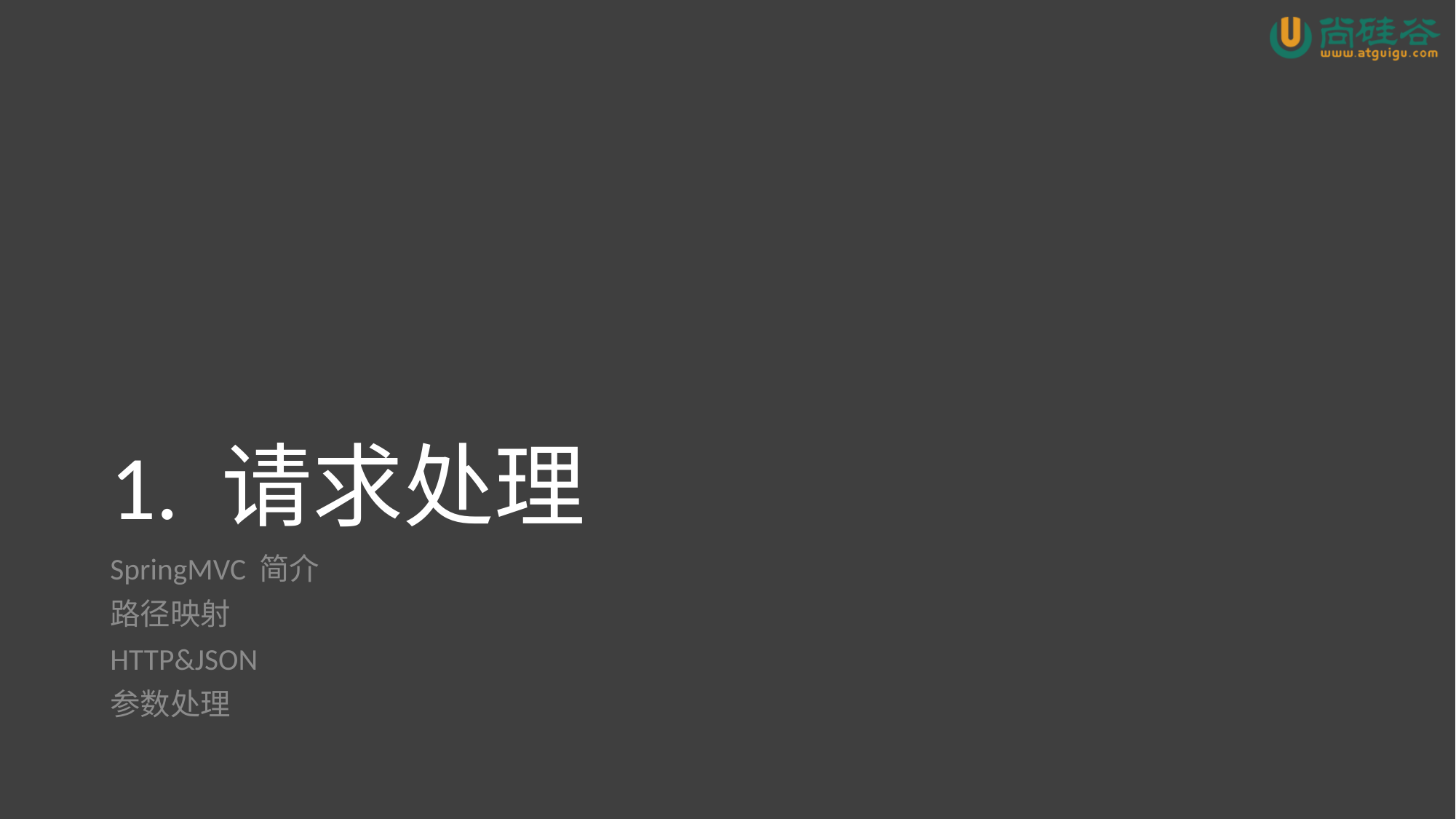

# 1. 请求处理
SpringMVC 简介
路径映射
HTTP&JSON
参数处理